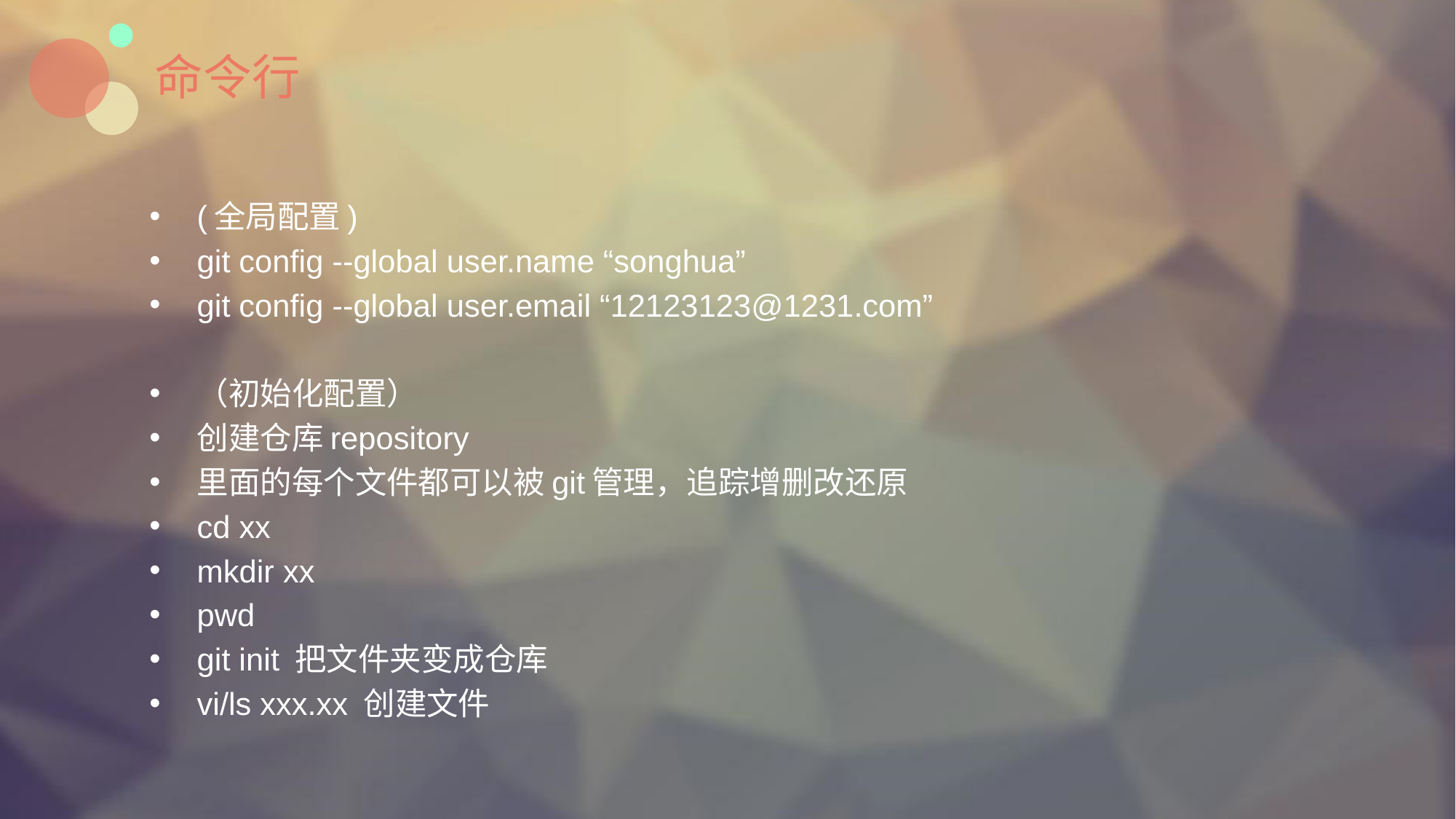

# 命令行
(全局配置)
git config --global user.name “songhua”
git config --global user.email “12123123@1231.com”

（初始化配置）
创建仓库repository
里面的每个文件都可以被git管理，追踪增删改还原
cd xx
mkdir xx
pwd
git init 把文件夹变成仓库
vi/ls xxx.xx 创建文件